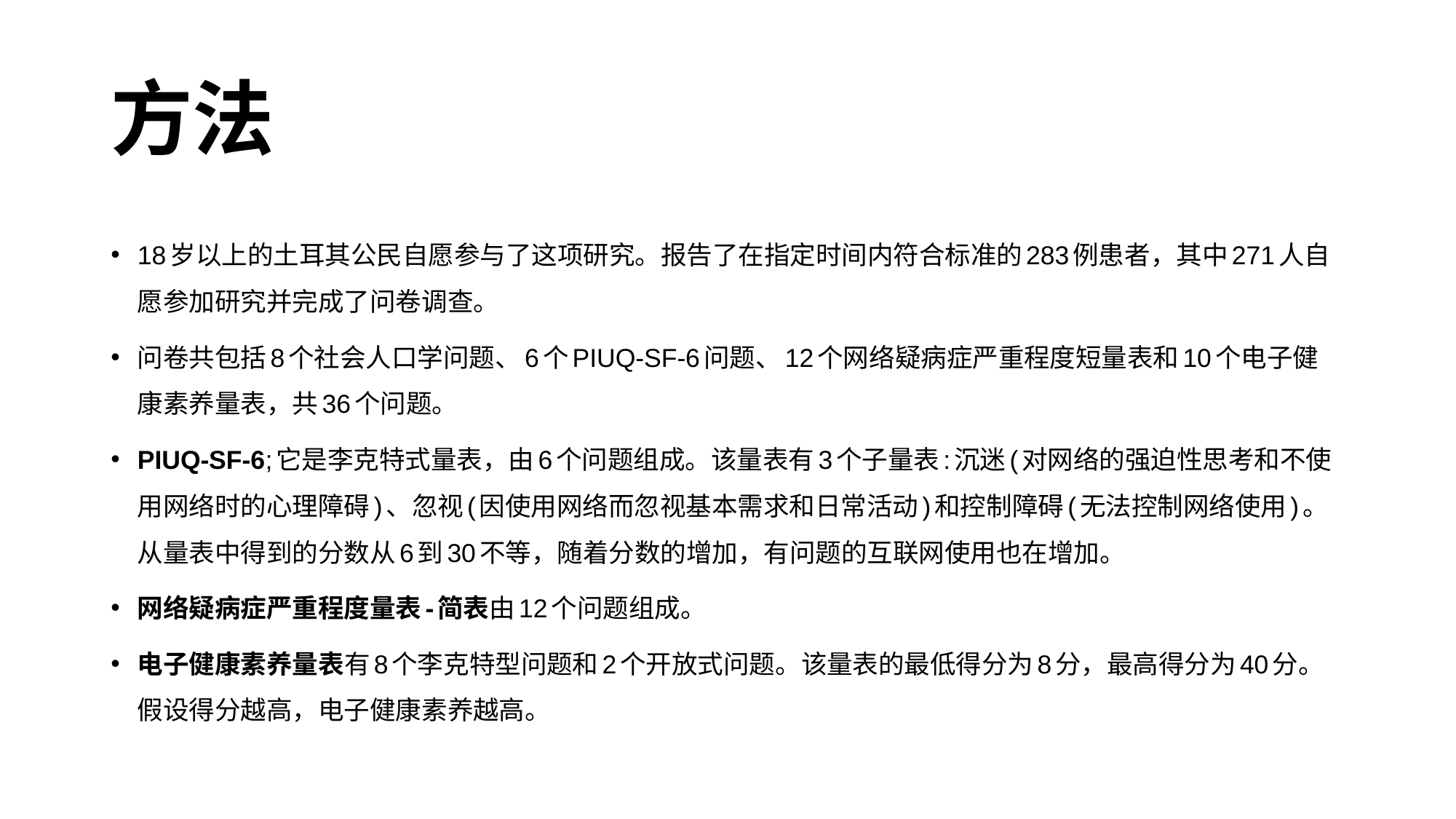

# 方法
18岁以上的土耳其公民自愿参与了这项研究。报告了在指定时间内符合标准的283例患者，其中271人自愿参加研究并完成了问卷调查。
问卷共包括8个社会人口学问题、6个PIUQ-SF-6问题、12个网络疑病症严重程度短量表和10个电子健康素养量表，共36个问题。
PIUQ-SF-6;它是李克特式量表，由6个问题组成。该量表有3个子量表:沉迷(对网络的强迫性思考和不使用网络时的心理障碍)、忽视(因使用网络而忽视基本需求和日常活动)和控制障碍(无法控制网络使用)。从量表中得到的分数从6到30不等，随着分数的增加，有问题的互联网使用也在增加。
网络疑病症严重程度量表-简表由12个问题组成。
电子健康素养量表有8个李克特型问题和2个开放式问题。该量表的最低得分为8分，最高得分为40分。假设得分越高，电子健康素养越高。